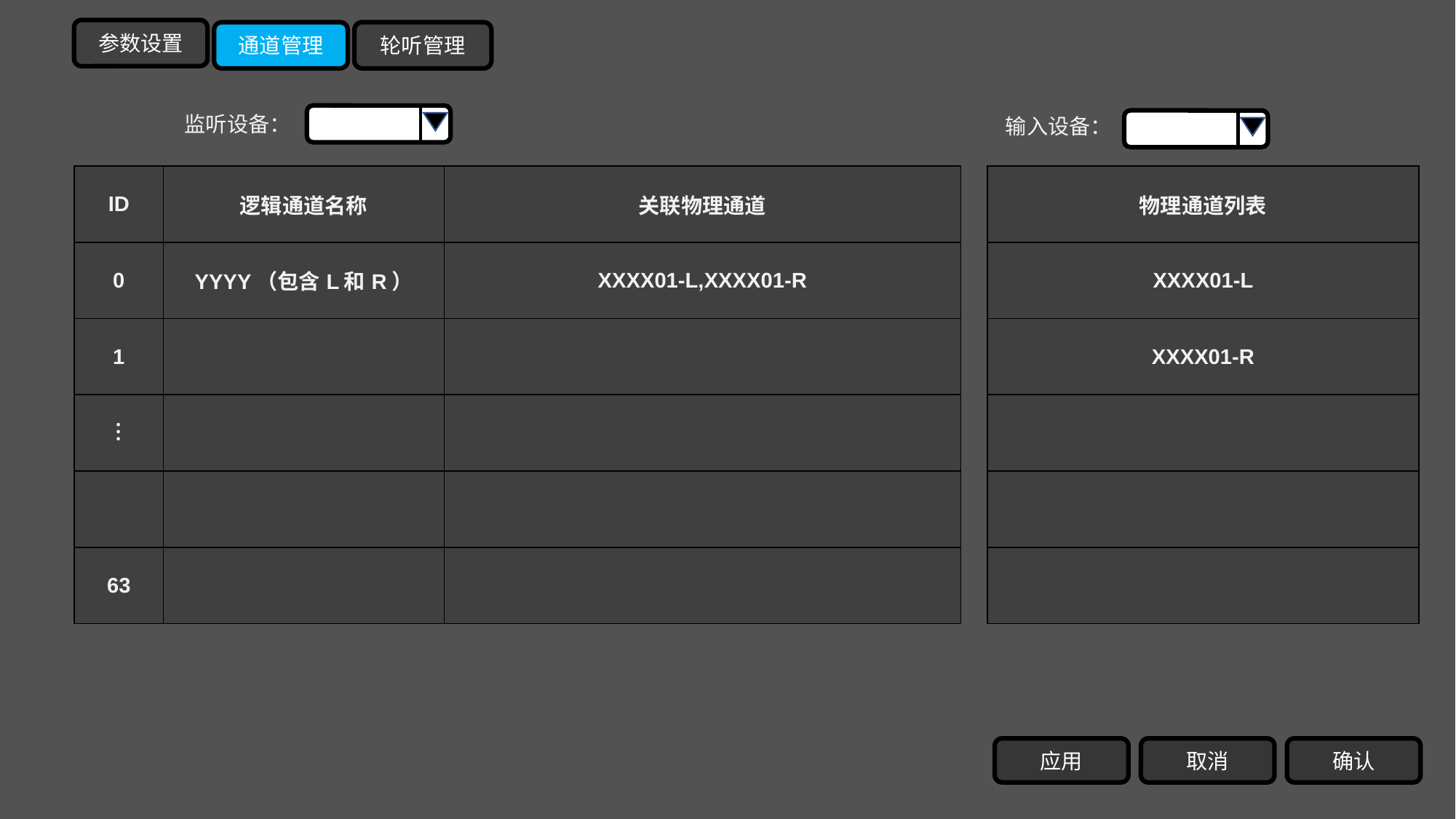

参数设置
通道管理
轮听管理

监听设备：
输入设备：

| ID | 逻辑通道名称 | 关联物理通道 |
| --- | --- | --- |
| 0 | YYYY（包含L和R） | XXXX01-L,XXXX01-R |
| 1 |  |  |
| ︙ |  |  |
|  |  |  |
| 63 |  |  |
| 物理通道列表 |
| --- |
| XXXX01-L |
| XXXX01-R |
|  |
|  |
|  |
应用
取消
确认